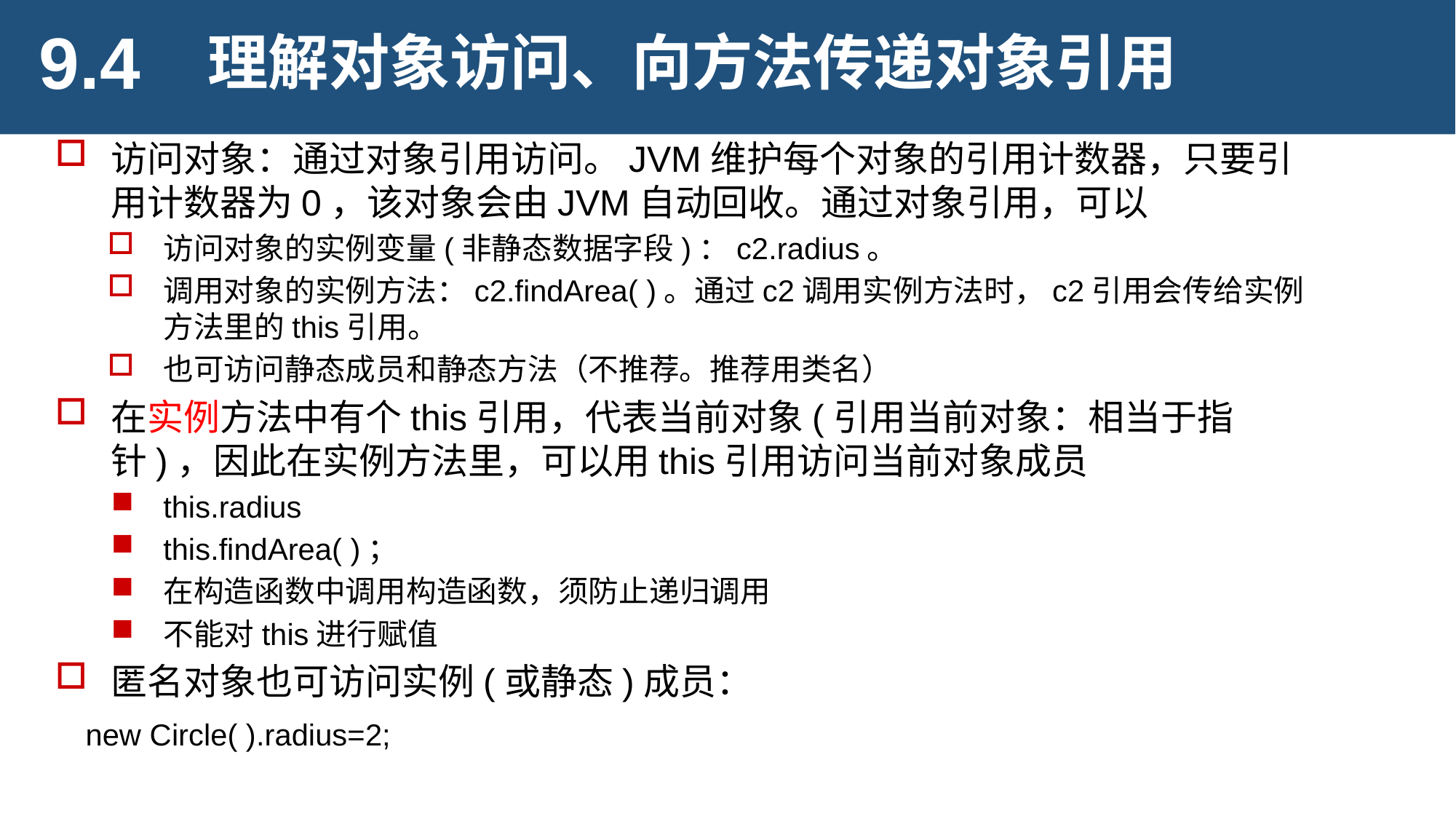

9.4
理解对象访问、向方法传递对象引用
访问对象：通过对象引用访问。JVM维护每个对象的引用计数器，只要引用计数器为0，该对象会由JVM自动回收。通过对象引用，可以
访问对象的实例变量(非静态数据字段)：c2.radius。
调用对象的实例方法：c2.findArea( )。通过c2调用实例方法时，c2引用会传给实例方法里的this引用。
也可访问静态成员和静态方法（不推荐。推荐用类名）
在实例方法中有个this引用，代表当前对象(引用当前对象：相当于指针)，因此在实例方法里，可以用this引用访问当前对象成员
this.radius
this.findArea( )；
在构造函数中调用构造函数，须防止递归调用
不能对this进行赋值
匿名对象也可访问实例(或静态)成员：
   new Circle( ).radius=2;